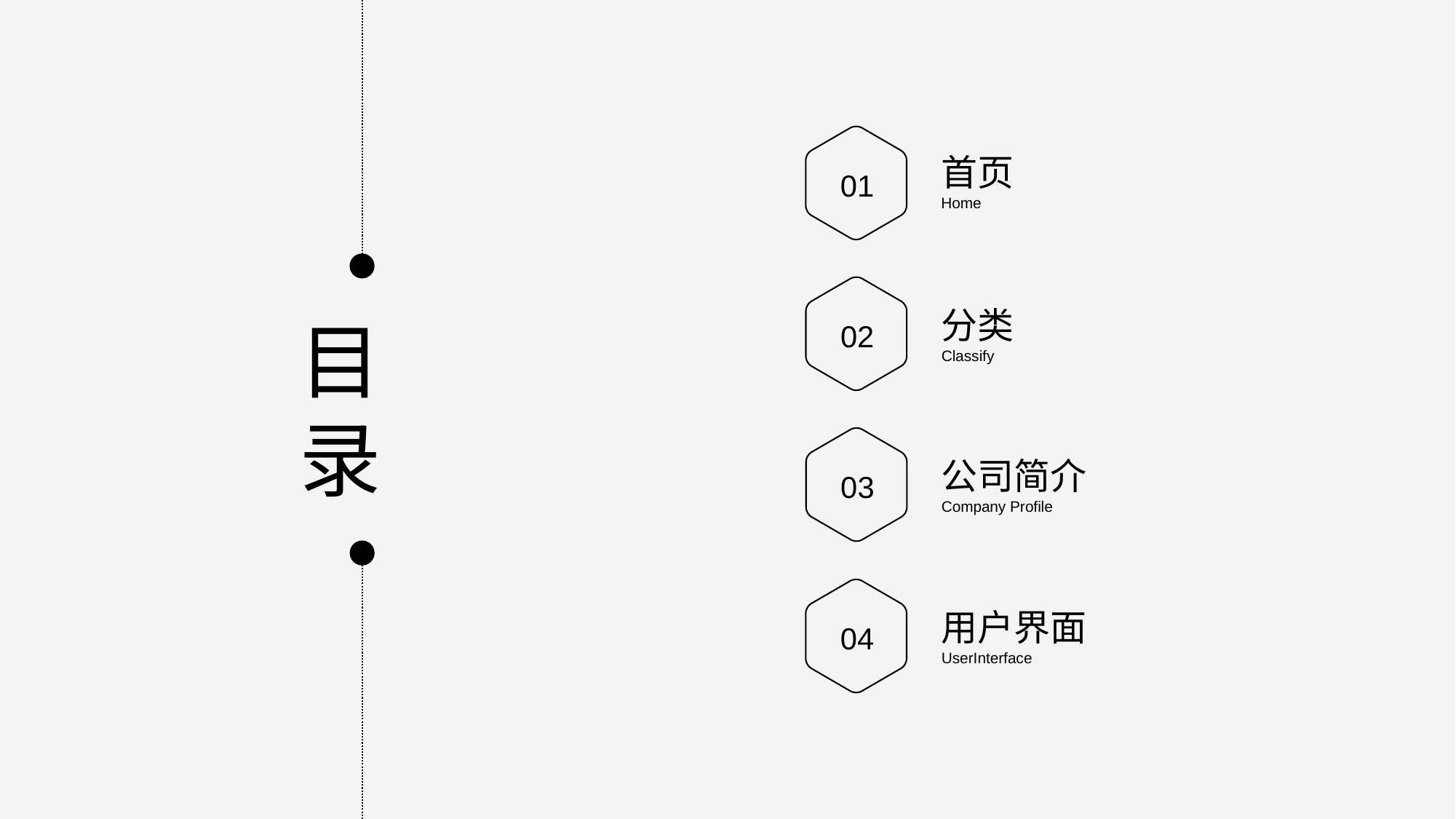

行业PPT模板http://www.1ppt.com/hangye/

01
首页
Home

02
分类
Classify

03
公司简介
Company Profile

04
用户界面
UserInterface

目
录